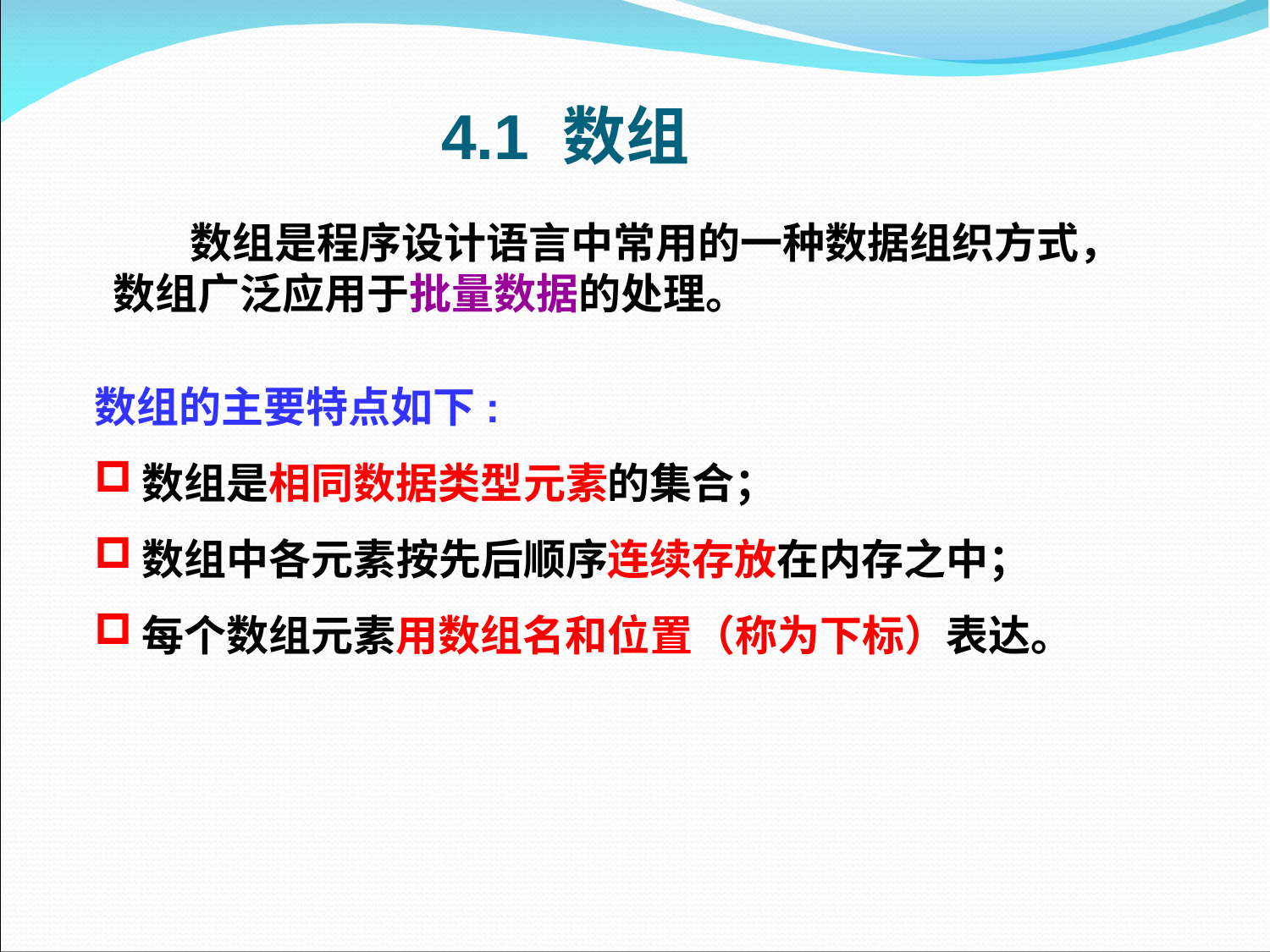

4.1 数组
       数组是程序设计语言中常用的一种数据组织方式，数组广泛应用于批量数据的处理。
数组的主要特点如下:
数组是相同数据类型元素的集合；
数组中各元素按先后顺序连续存放在内存之中；
每个数组元素用数组名和位置（称为下标）表达。